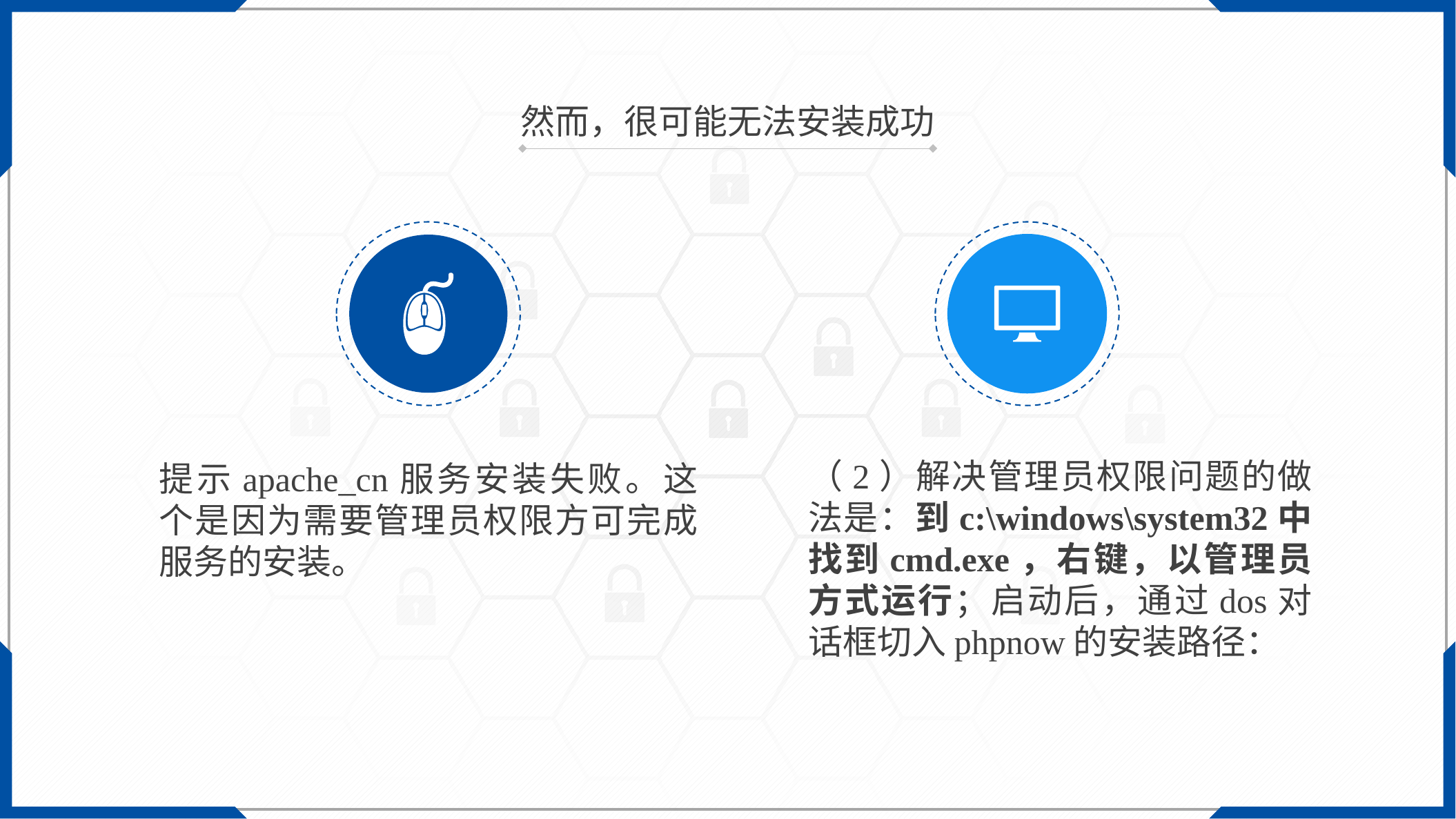

然而，很可能无法安装成功

（2）解决管理员权限问题的做法是：到c:\windows\system32中找到cmd.exe，右键，以管理员方式运行；启动后，通过dos对话框切入phpnow的安装路径：
提示apache_cn服务安装失败。这个是因为需要管理员权限方可完成服务的安装。